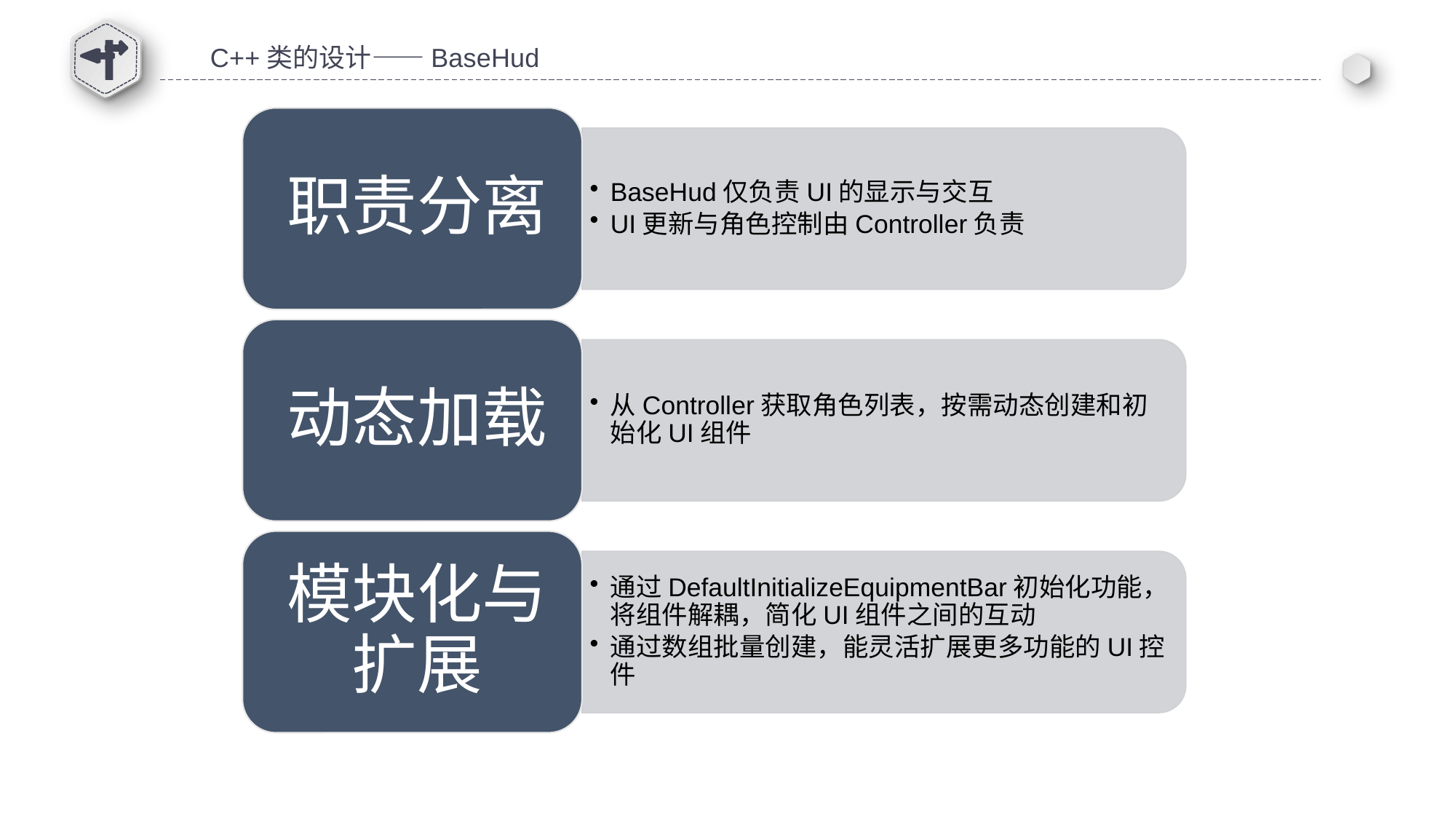

C++类的设计——BaseHud

BaseHud仅负责UI的显示与交互
UI更新与角色控制由Controller负责
职责分离
从Controller获取角色列表，按需动态创建和初始化UI组件
动态加载
通过DefaultInitializeEquipmentBar初始化功能，将组件解耦，简化UI组件之间的互动
通过数组批量创建，能灵活扩展更多功能的UI控件
模块化与扩展